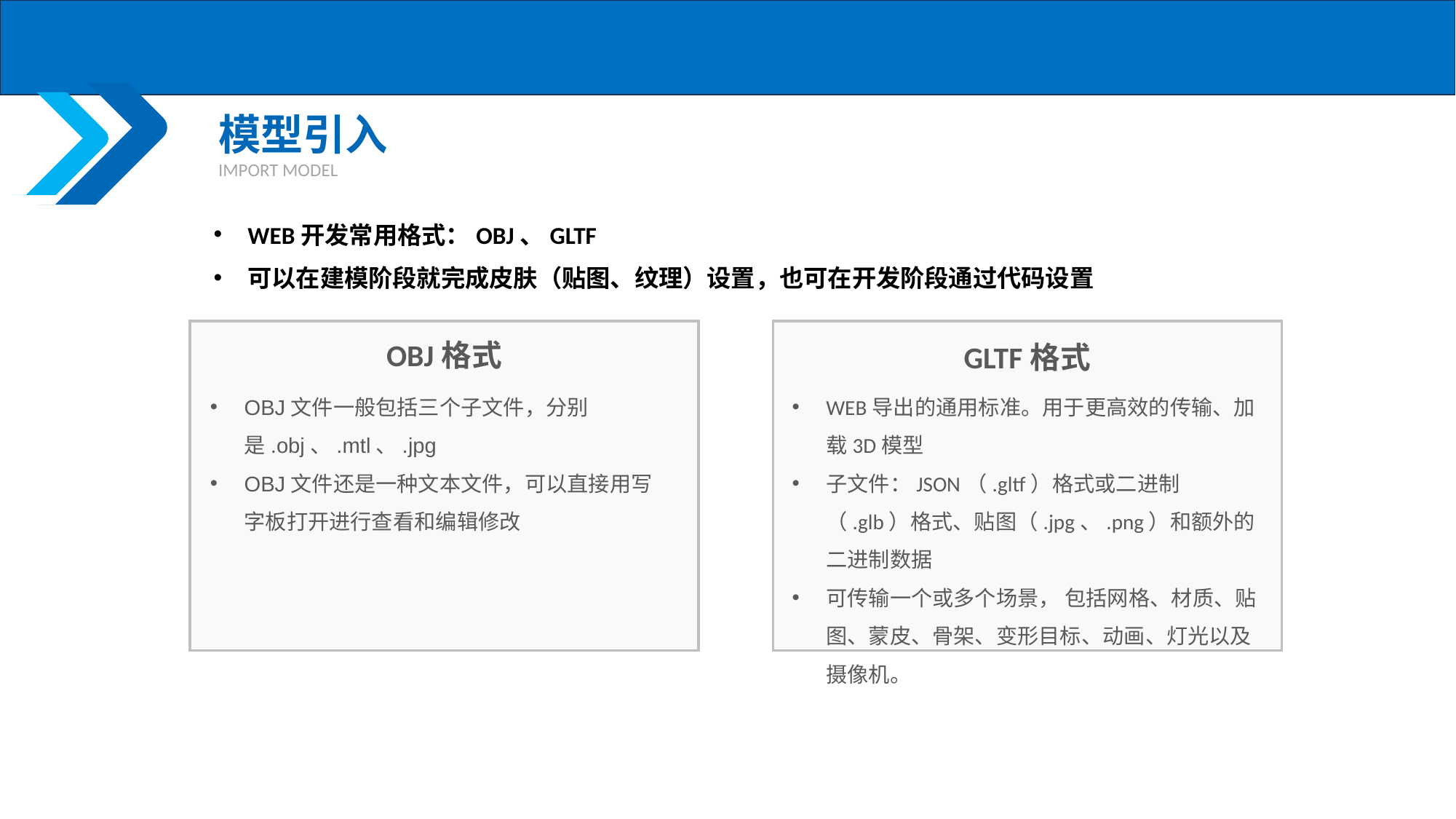

模型引入
IMPORT MODEL

WEB开发常用格式：OBJ、GLTF
可以在建模阶段就完成皮肤（贴图、纹理）设置，也可在开发阶段通过代码设置

OBJ格式
GLTF格式
OBJ文件一般包括三个子文件，分别是.obj、.mtl、.jpg
OBJ文件还是一种文本文件，可以直接用写字板打开进行查看和编辑修改

WEB导出的通用标准。用于更高效的传输、加载3D模型
子文件：JSON（.gltf）格式或二进制（.glb）格式、贴图（.jpg、.png）和额外的二进制数据
可传输一个或多个场景， 包括网格、材质、贴图、蒙皮、骨架、变形目标、动画、灯光以及摄像机。